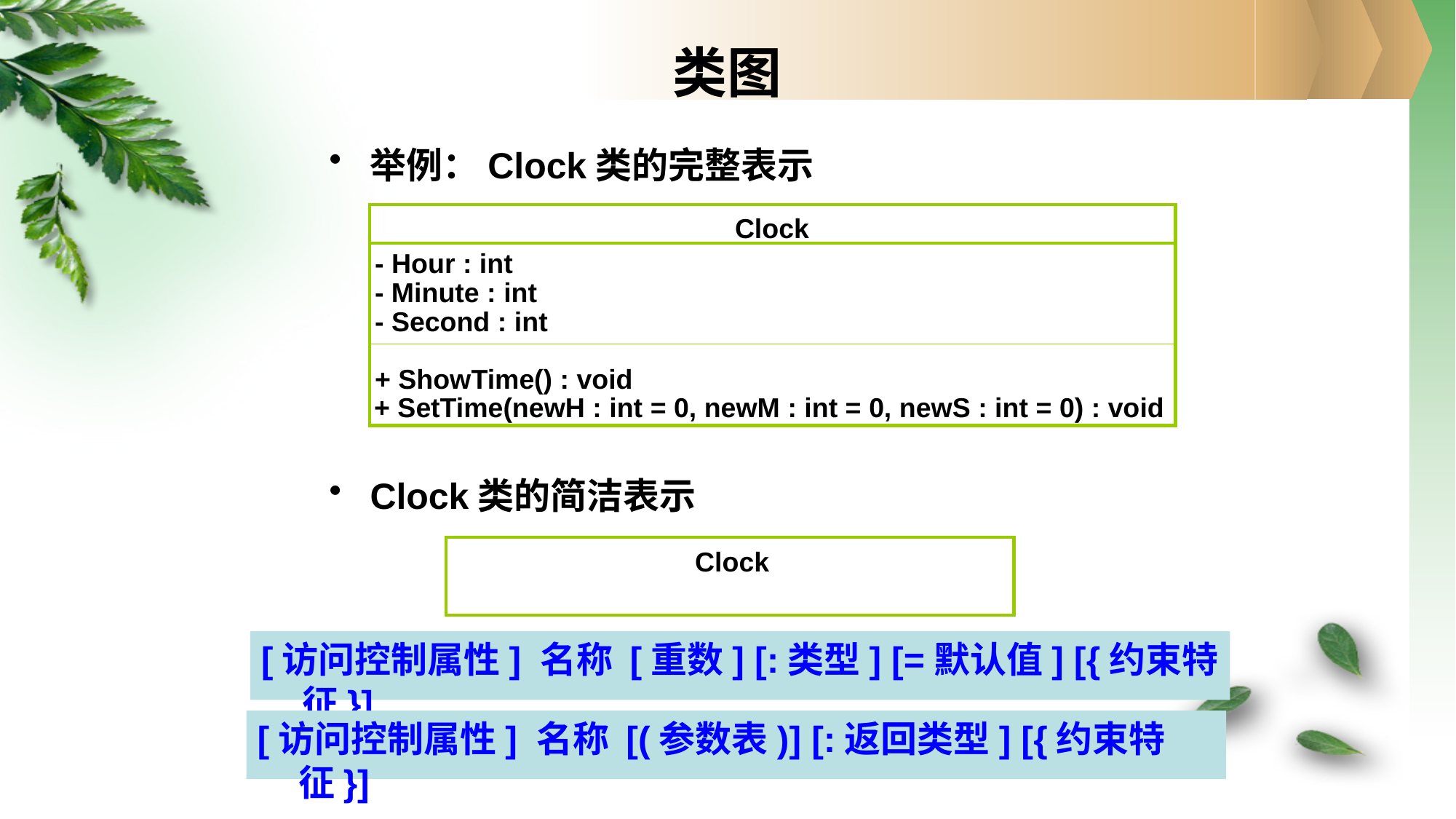

# 类图
举例：Clock类的完整表示

Clock类的简洁表示

Clock

- Hour : int
- Minute : int
- Second : int

+ ShowTime() : void
+ SetTime(newH : int = 0, newM : int = 0, newS : int = 0) : void

Clock
[访问控制属性] 名称 [重数] [:类型] [=默认值] [{约束特征}]
[访问控制属性] 名称 [(参数表)] [:返回类型] [{约束特征}]